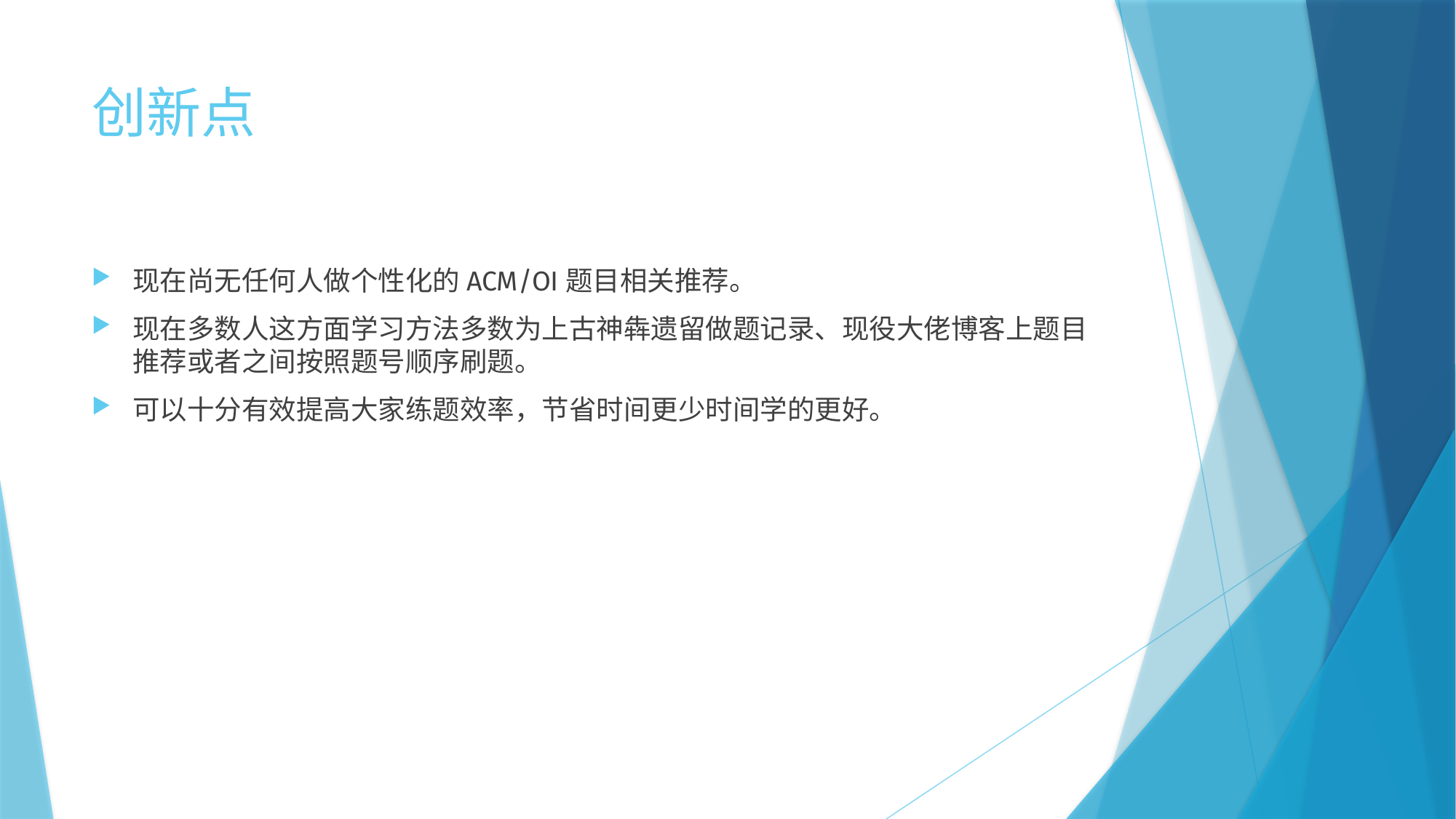

# 创新点
现在尚无任何人做个性化的ACM/OI题目相关推荐。
现在多数人这方面学习方法多数为上古神犇遗留做题记录、现役大佬博客上题目推荐或者之间按照题号顺序刷题。
可以十分有效提高大家练题效率，节省时间更少时间学的更好。